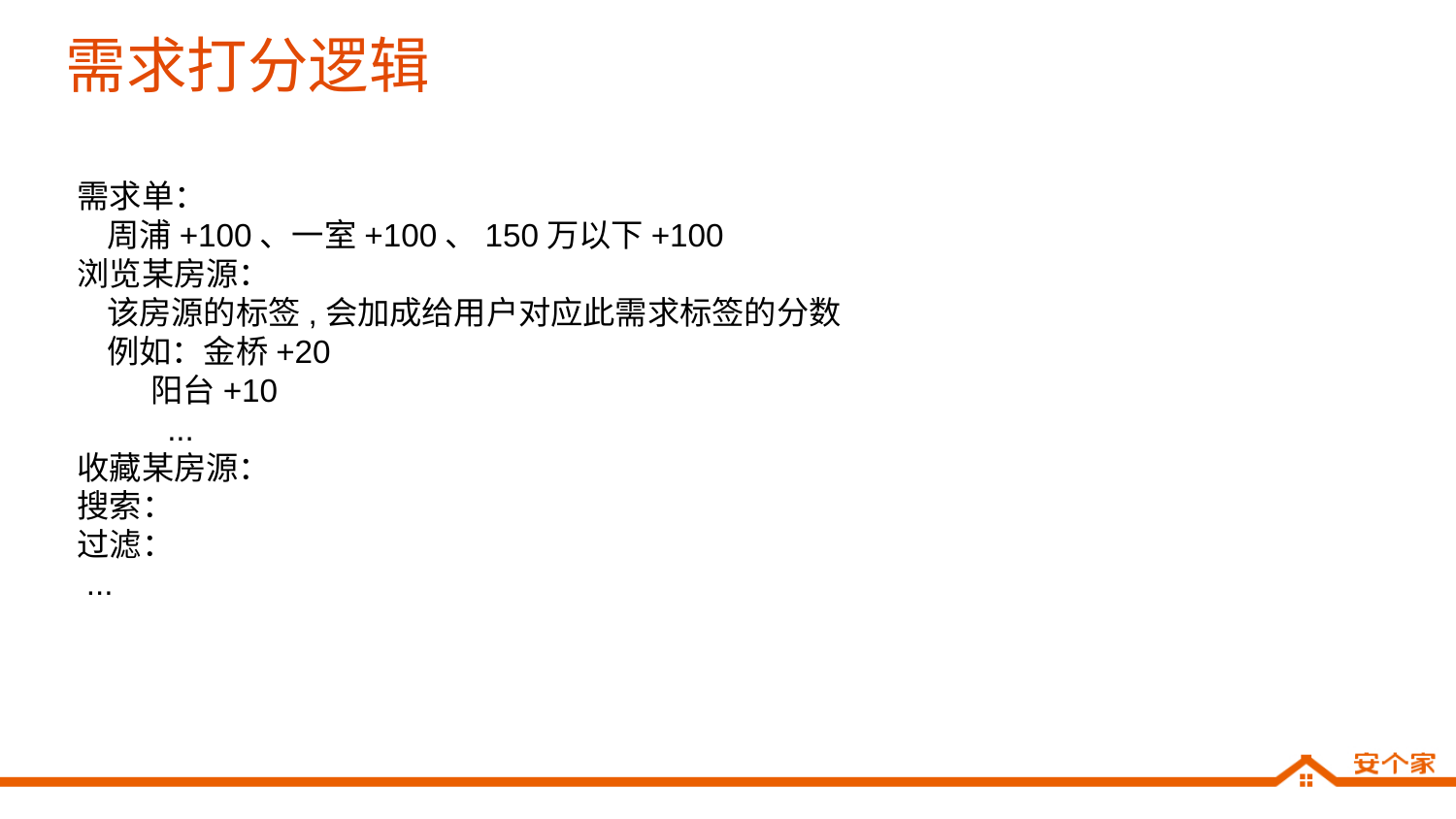

# 需求打分逻辑
需求单：
   周浦+100、一室+100、150万以下+100
浏览某房源：
   该房源的标签,会加成给用户对应此需求标签的分数
   例如：金桥+20
         阳台+10
          ...
收藏某房源：
搜索：
过滤：
 ...